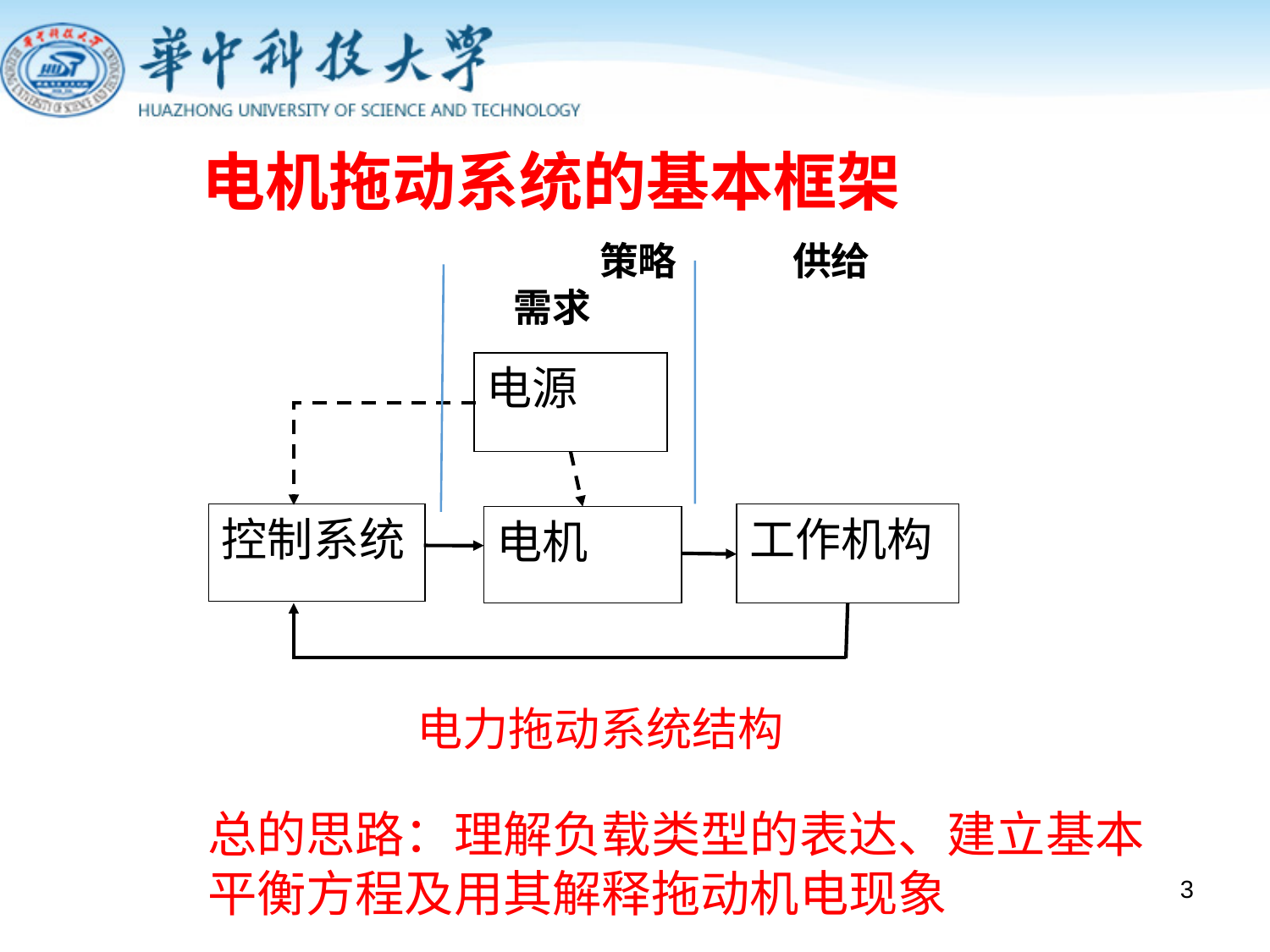

电机拖动系统的基本框架

策略             供给          需求

电源

控制系统
工作机构
电机

电力拖动系统结构
总的思路：理解负载类型的表达、建立基本平衡方程及用其解释拖动机电现象
3